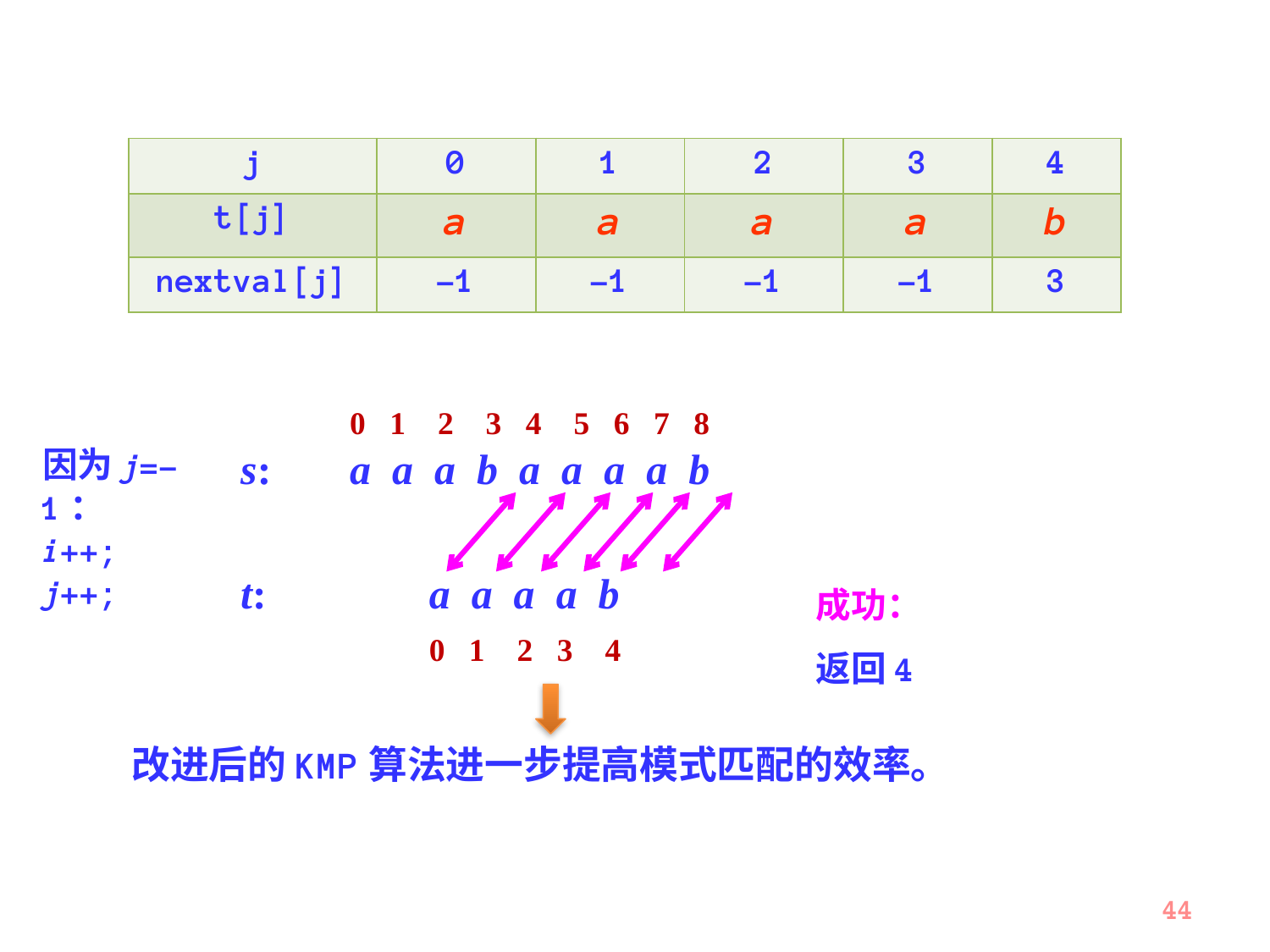

| j | 0 | 1 | 2 | 3 | 4 |
| --- | --- | --- | --- | --- | --- |
| t[j] | a | a | a | a | b |
| nextval[j] | -1 | -1 | -1 | -1 | 3 |
0   1    2    3   4    5   6   7   8
因为j=-1：
i++;
j++;
s:
a  a  a  b  a  a  a  a  b
成功：
返回4
t:
a  a  a  a  b
0   1    2   3    4

改进后的KMP算法进一步提高模式匹配的效率。
44